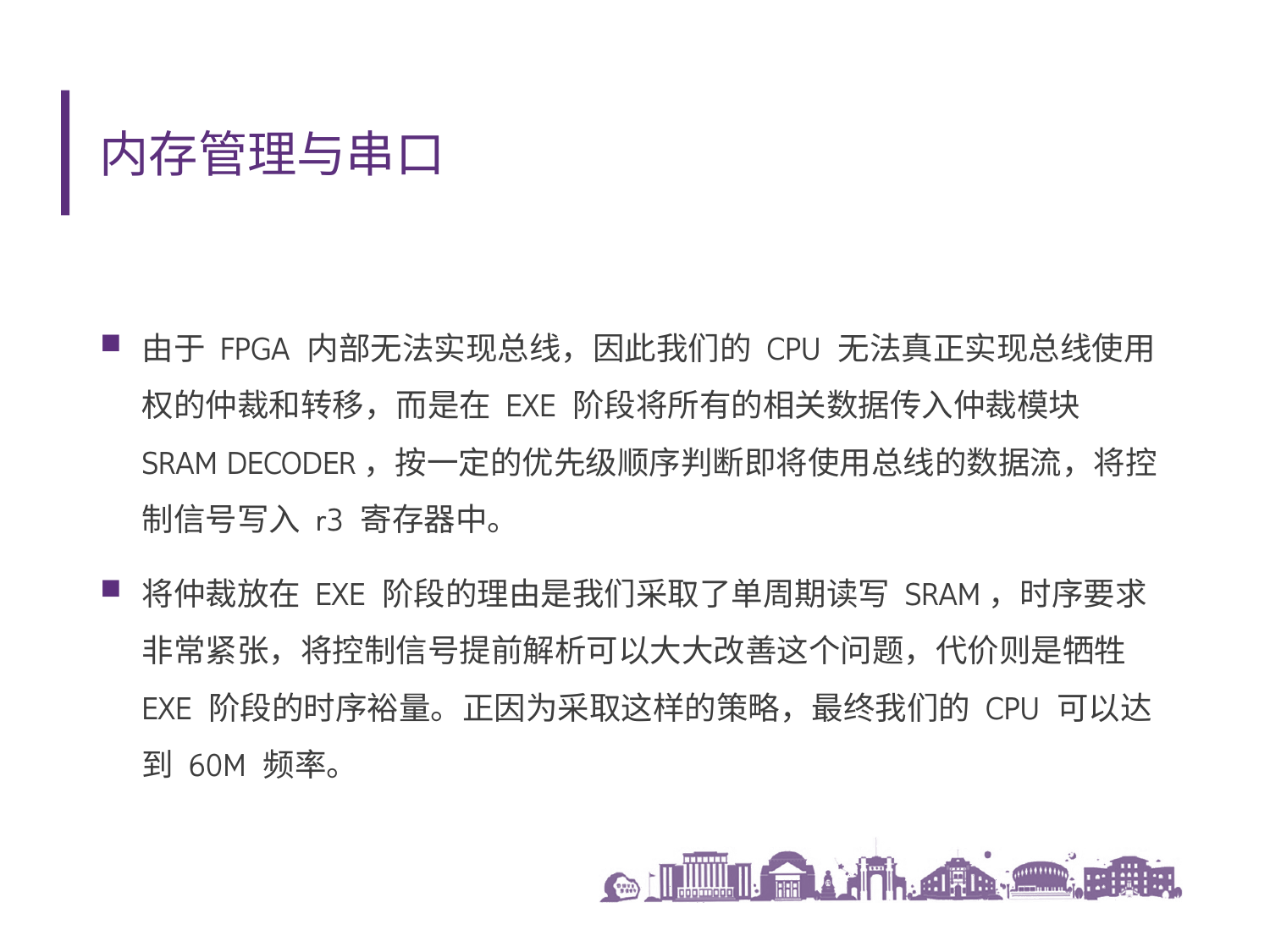

# 内存管理与串口
由于 FPGA 内部无法实现总线，因此我们的 CPU 无法真正实现总线使用权的仲裁和转移，而是在 EXE 阶段将所有的相关数据传入仲裁模块 SRAM DECODER，按一定的优先级顺序判断即将使用总线的数据流，将控制信号写入 r3 寄存器中。
将仲裁放在 EXE 阶段的理由是我们采取了单周期读写 SRAM，时序要求非常紧张，将控制信号提前解析可以大大改善这个问题，代价则是牺牲 EXE 阶段的时序裕量。正因为采取这样的策略，最终我们的 CPU 可以达到 60M 频率。